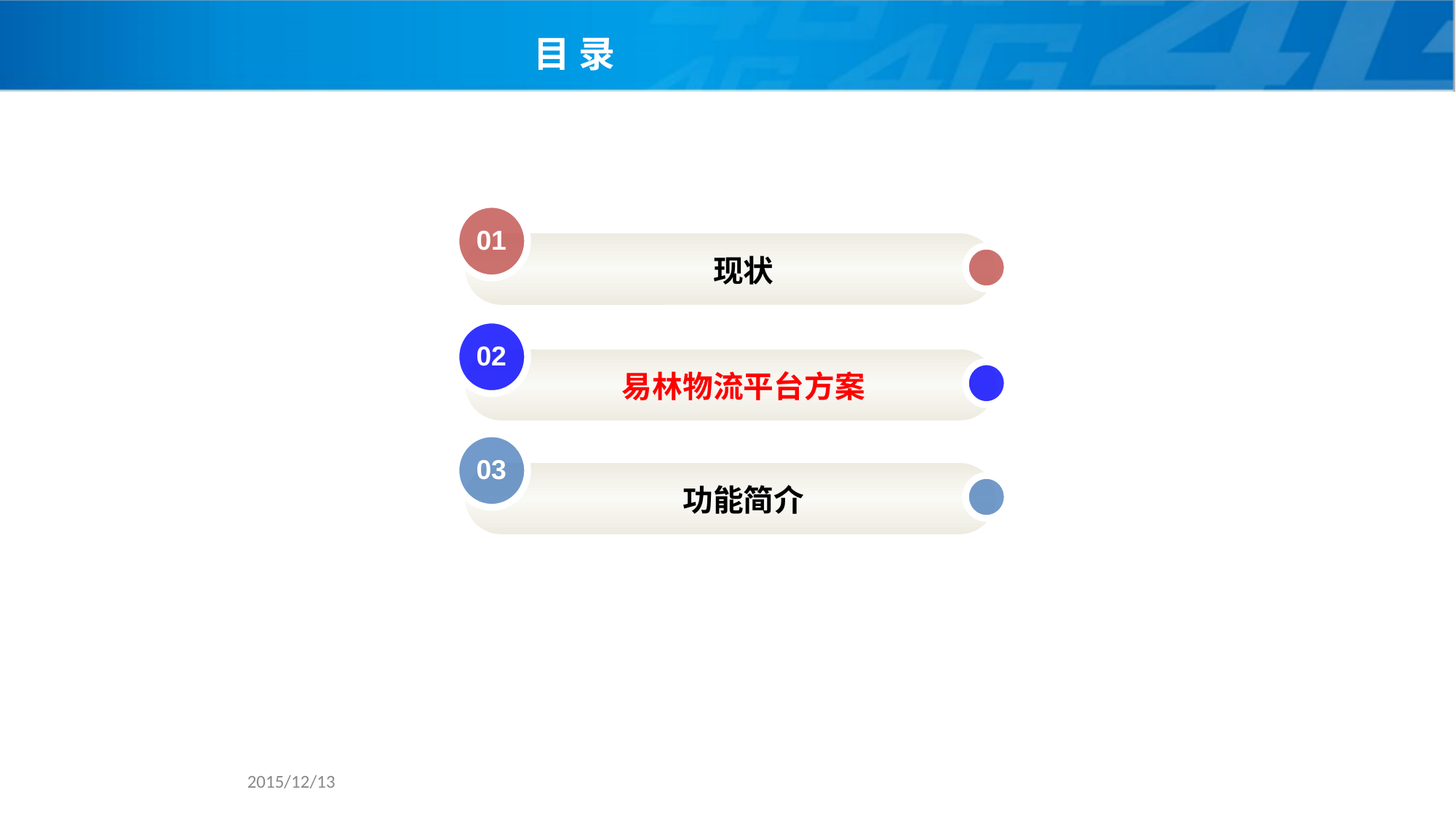

目 录

01

现状

02

易林物流平台方案

03

功能简介
2015/12/13